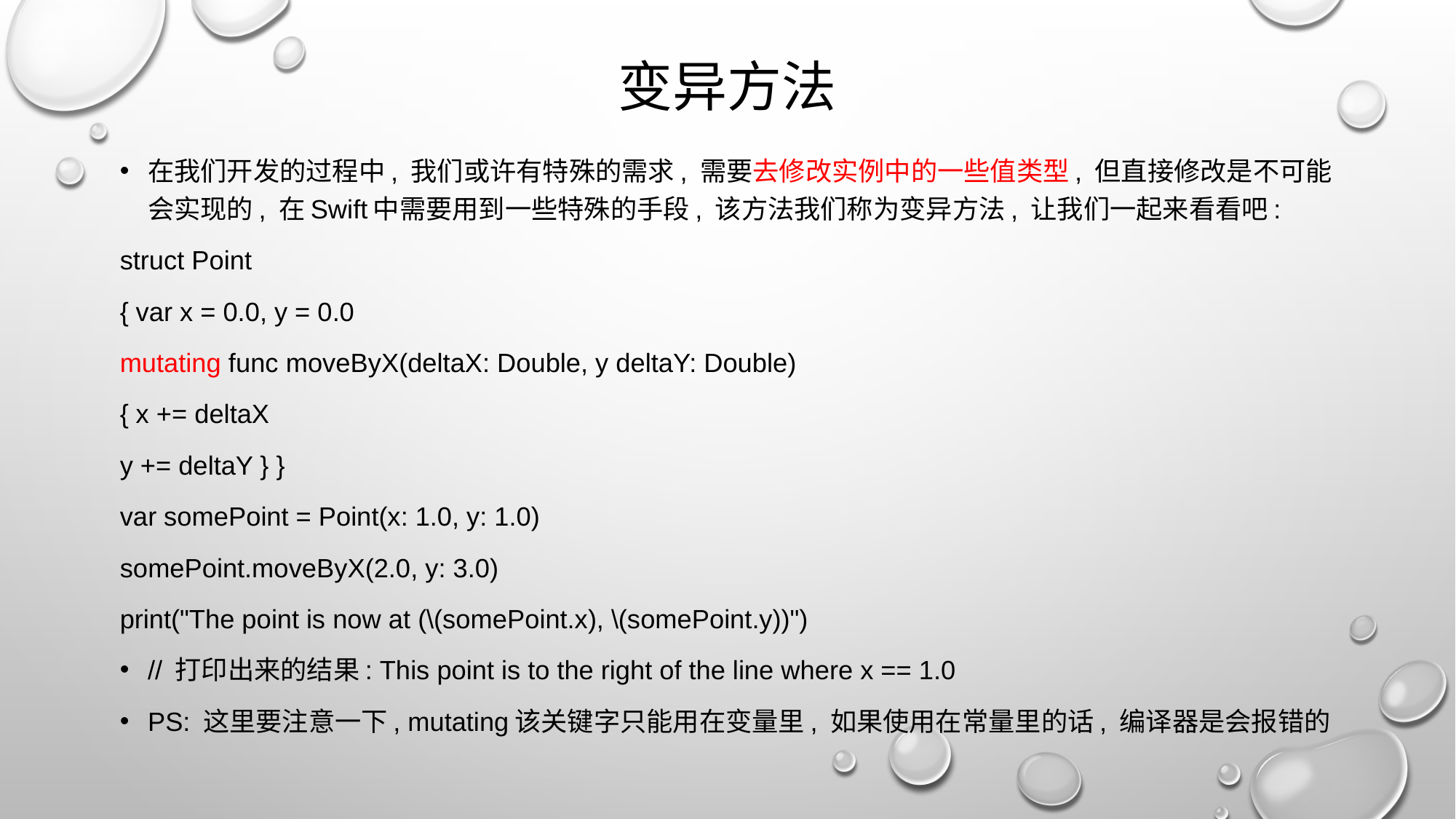

# 变异方法
在我们开发的过程中, 我们或许有特殊的需求, 需要去修改实例中的一些值类型, 但直接修改是不可能会实现的, 在Swift中需要用到一些特殊的手段, 该方法我们称为变异方法, 让我们一起来看看吧:
struct Point
{ var x = 0.0, y = 0.0
mutating func moveByX(deltaX: Double, y deltaY: Double)
{ x += deltaX
y += deltaY } }
var somePoint = Point(x: 1.0, y: 1.0)
somePoint.moveByX(2.0, y: 3.0)
print("The point is now at (\(somePoint.x), \(somePoint.y))")
// 打印出来的结果: This point is to the right of the line where x == 1.0
PS: 这里要注意一下, mutating该关键字只能用在变量里, 如果使用在常量里的话, 编译器是会报错的